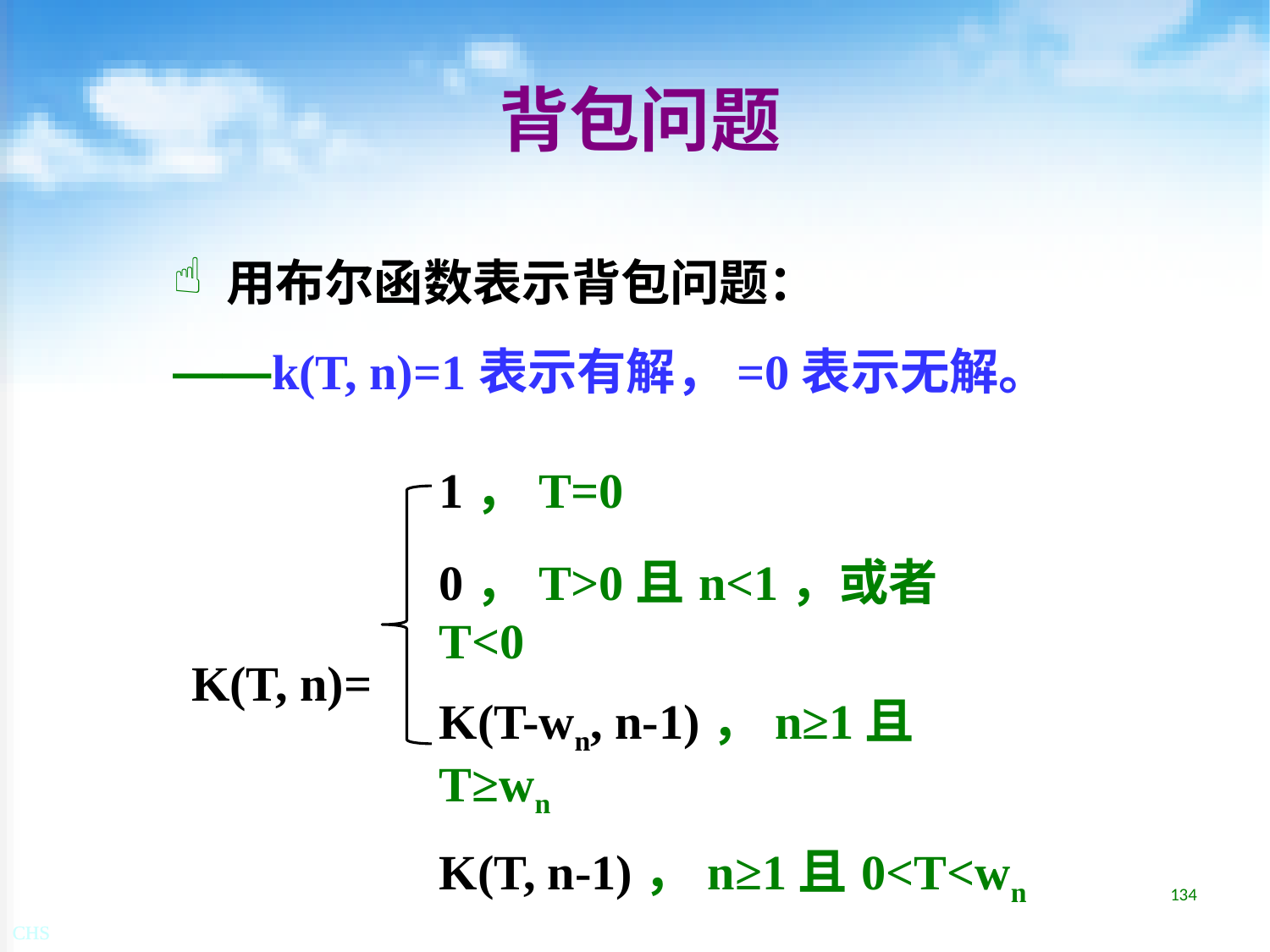

# 背包问题
 用布尔函数表示背包问题：
——k(T, n)=1表示有解，=0表示无解。
| K(T, n)= | 1，T=0 |
| --- | --- |
|  | 0，T>0且n<1，或者T<0 |
|  | K(T-wn, n-1)，n≥1且T≥wn |
|  | K(T, n-1)，n≥1且0<T<wn |

134